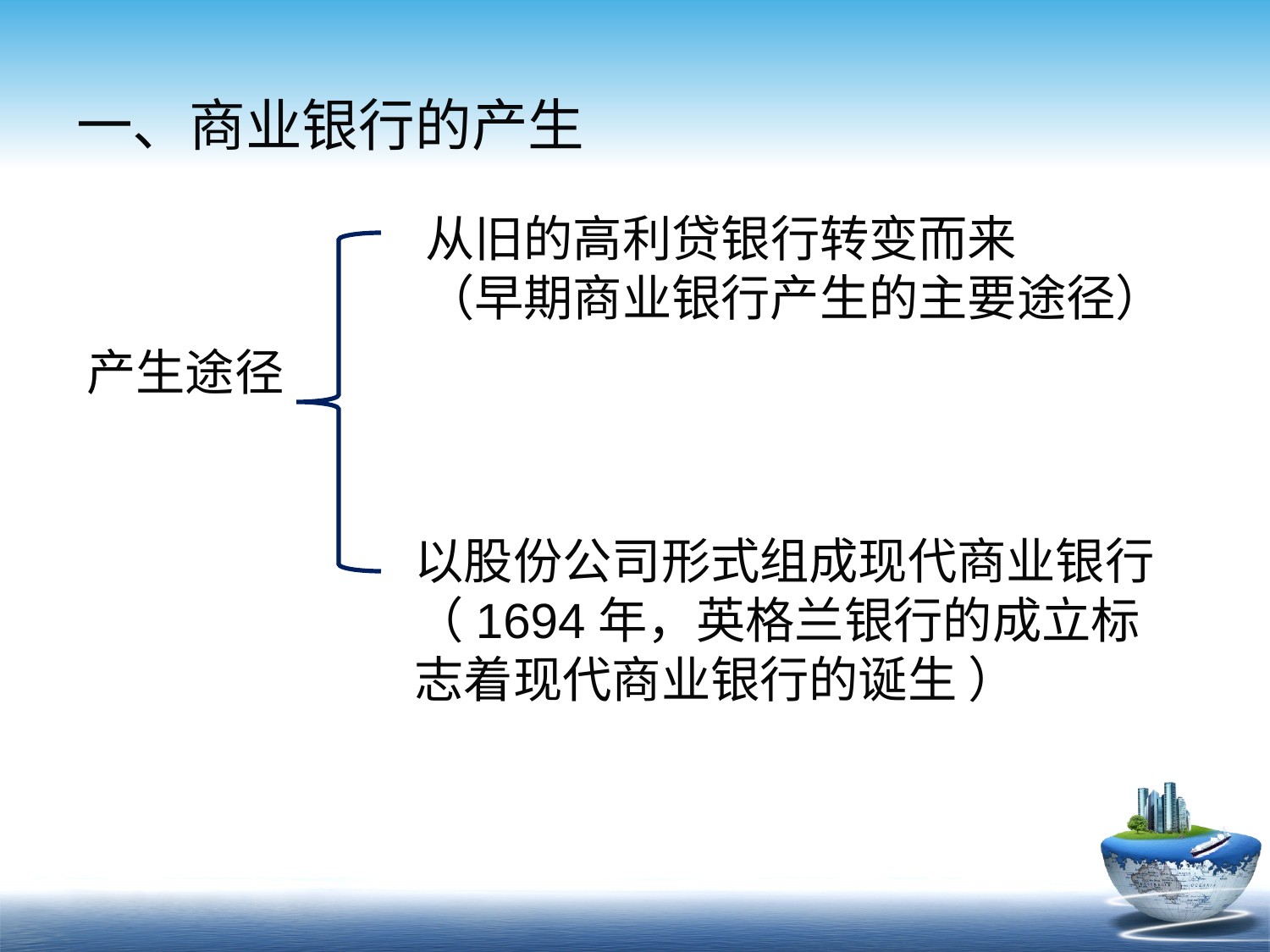

# 一、商业银行的产生

产生途径

从旧的高利贷银行转变而来
（早期商业银行产生的主要途径）

以股份公司形式组成现代商业银行
（1694年，英格兰银行的成立标志着现代商业银行的诞生 ）